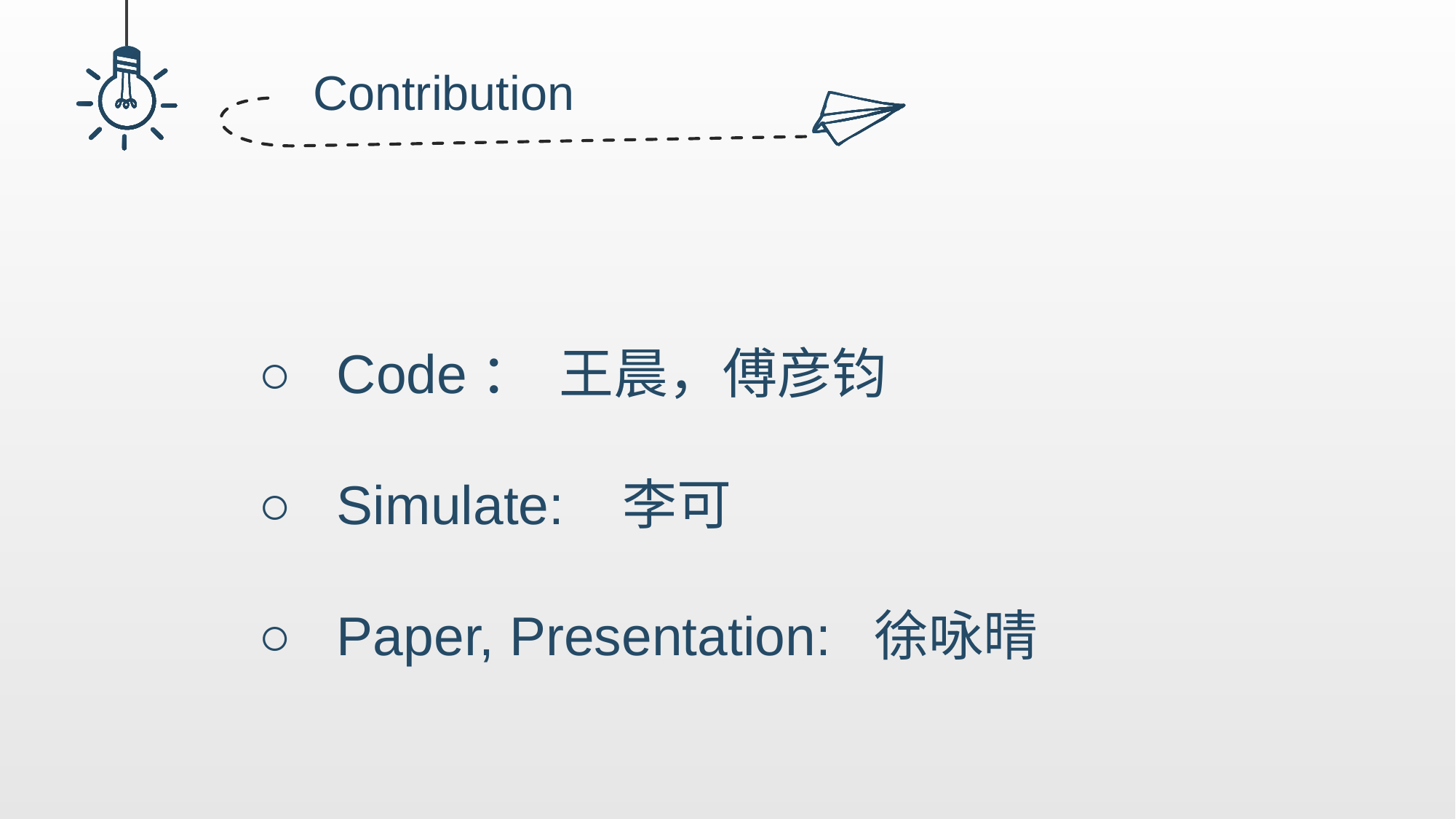

Contribution

○   Code：  王晨，傅彦钧
○   Simulate:   李可
○   Paper, Presentation:  徐咏晴